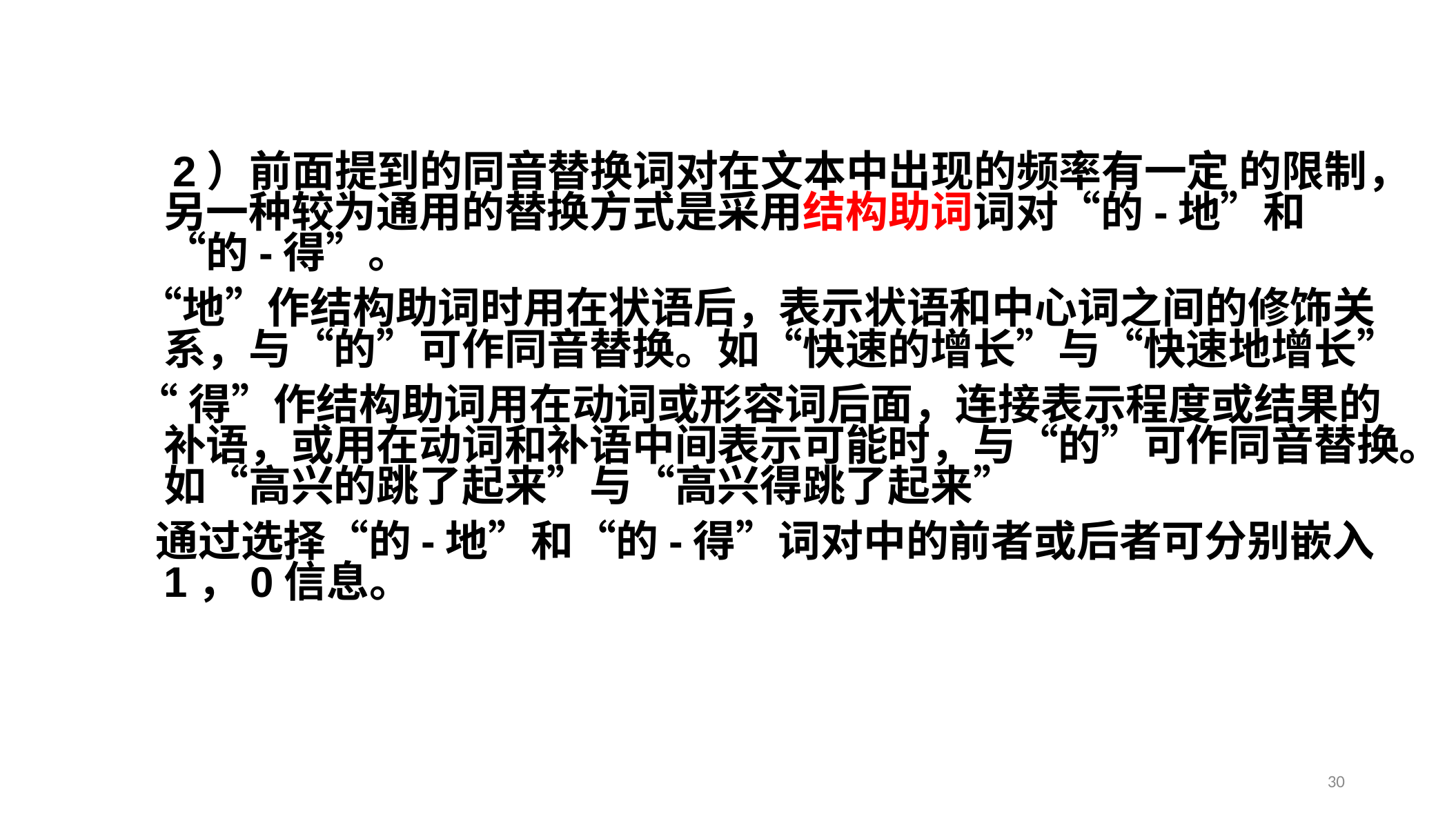

2）前面提到的同音替换词对在文本中出现的频率有一定 的限制，另一种较为通用的替换方式是采用结构助词词对“的-地”和“的-得”。
　  “地”作结构助词时用在状语后，表示状语和中心词之间的修饰关系，与“的”可作同音替换。如“快速的增长”与“快速地增长”
      “得”作结构助词用在动词或形容词后面，连接表示程度或结果的补语，或用在动词和补语中间表示可能时，与“的”可作同音替换。如“高兴的跳了起来”与“高兴得跳了起来”
       通过选择“的-地”和“的-得”词对中的前者或后者可分别嵌入1，0信息。
30